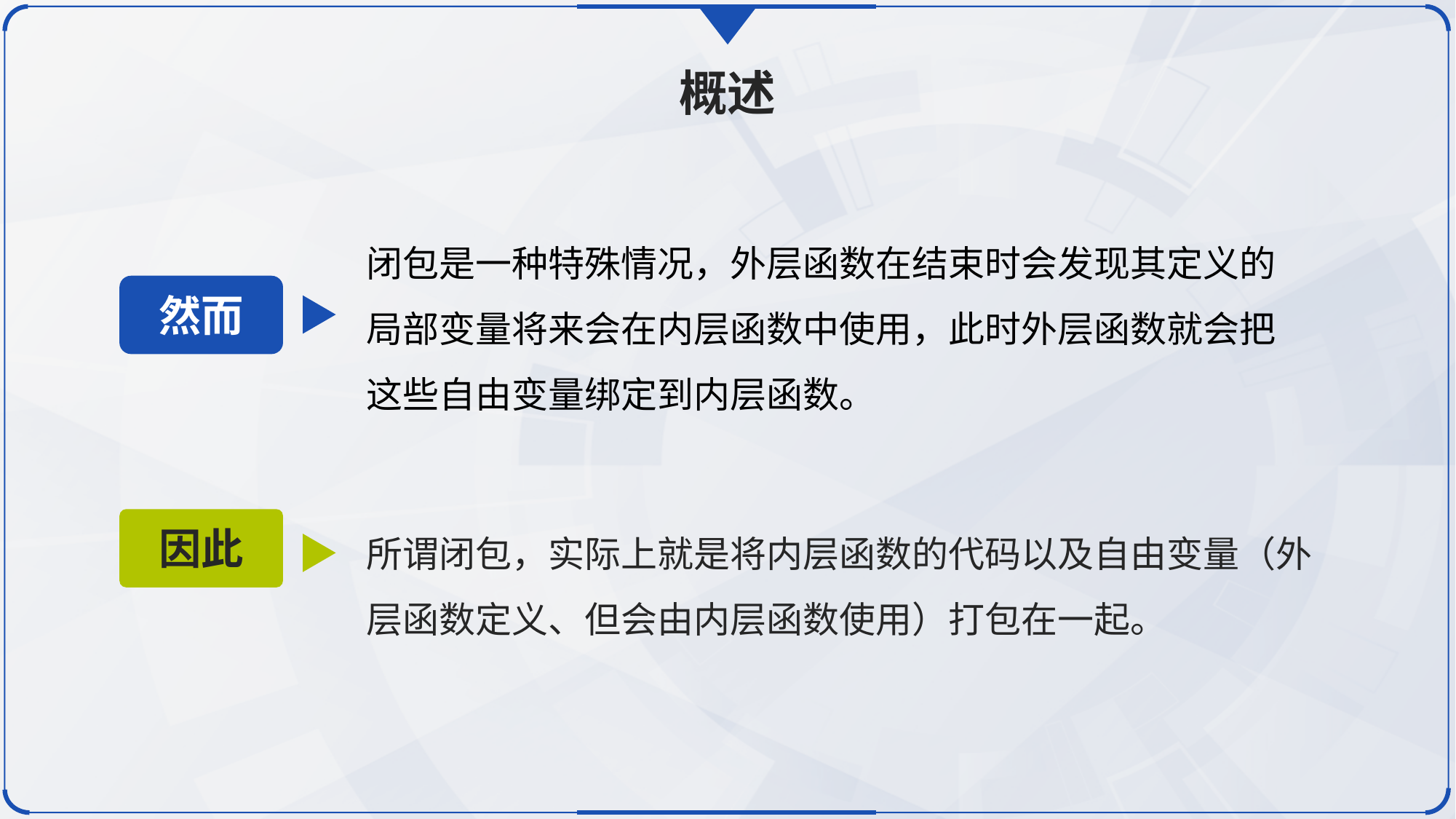

概述
闭包是一种特殊情况，外层函数在结束时会发现其定义的局部变量将来会在内层函数中使用，此时外层函数就会把这些自由变量绑定到内层函数。

然而

所谓闭包，实际上就是将内层函数的代码以及自由变量（外层函数定义、但会由内层函数使用）打包在一起。

因此